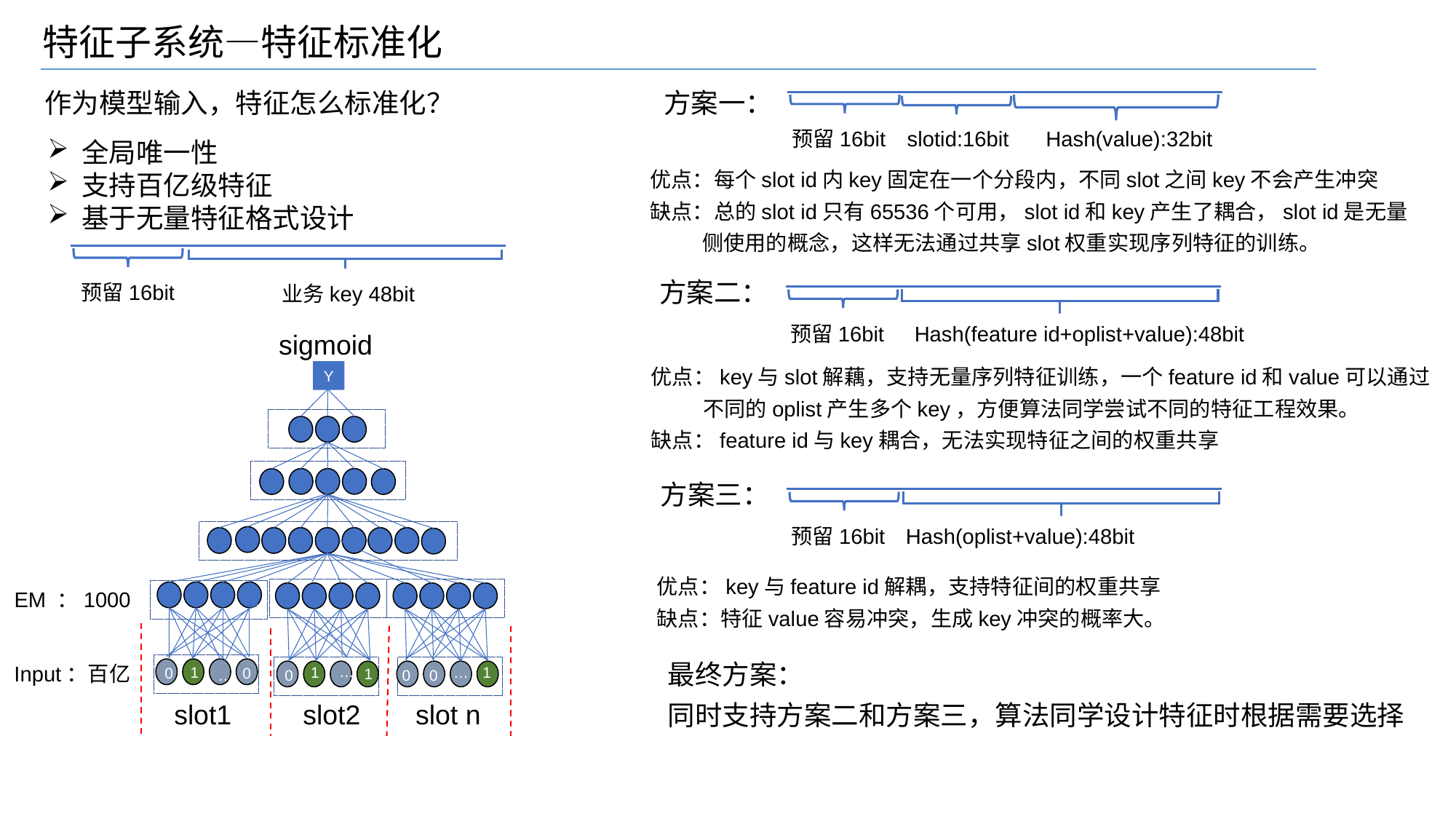

特征子系统—特征标准化

作为模型输入，特征怎么标准化？
方案一：

Hash(value):32bit
预留16bit
slotid:16bit
全局唯一性
支持百亿级特征
基于无量特征格式设计

优点：每个slot id内key固定在一个分段内，不同slot之间key不会产生冲突
缺点：总的slot id只有65536个可用，slot id和key产生了耦合，slot id是无量
          侧使用的概念，这样无法通过共享slot权重实现序列特征的训练。

方案二：
预留16bit
业务key 48bit
预留16bit
Hash(feature id+oplist+value):48bit
sigmoid

优点：key与slot解藕，支持无量序列特征训练，一个feature id和value可以通过
          不同的oplist产生多个key，方便算法同学尝试不同的特征工程效果。
缺点：feature id与key耦合，无法实现特征之间的权重共享
Y

方案三：
预留16bit
Hash(oplist+value):48bit

优点：key与feature id解耦，支持特征间的权重共享
缺点：特征value容易冲突，生成key冲突的概率大。

EM ：1000

最终方案：
同时支持方案二和方案三，算法同学设计特征时根据需要选择

Input：百亿
…

1
1
…
1
0
0

1
0
0
0
…

slot1
slot n
slot2
x1